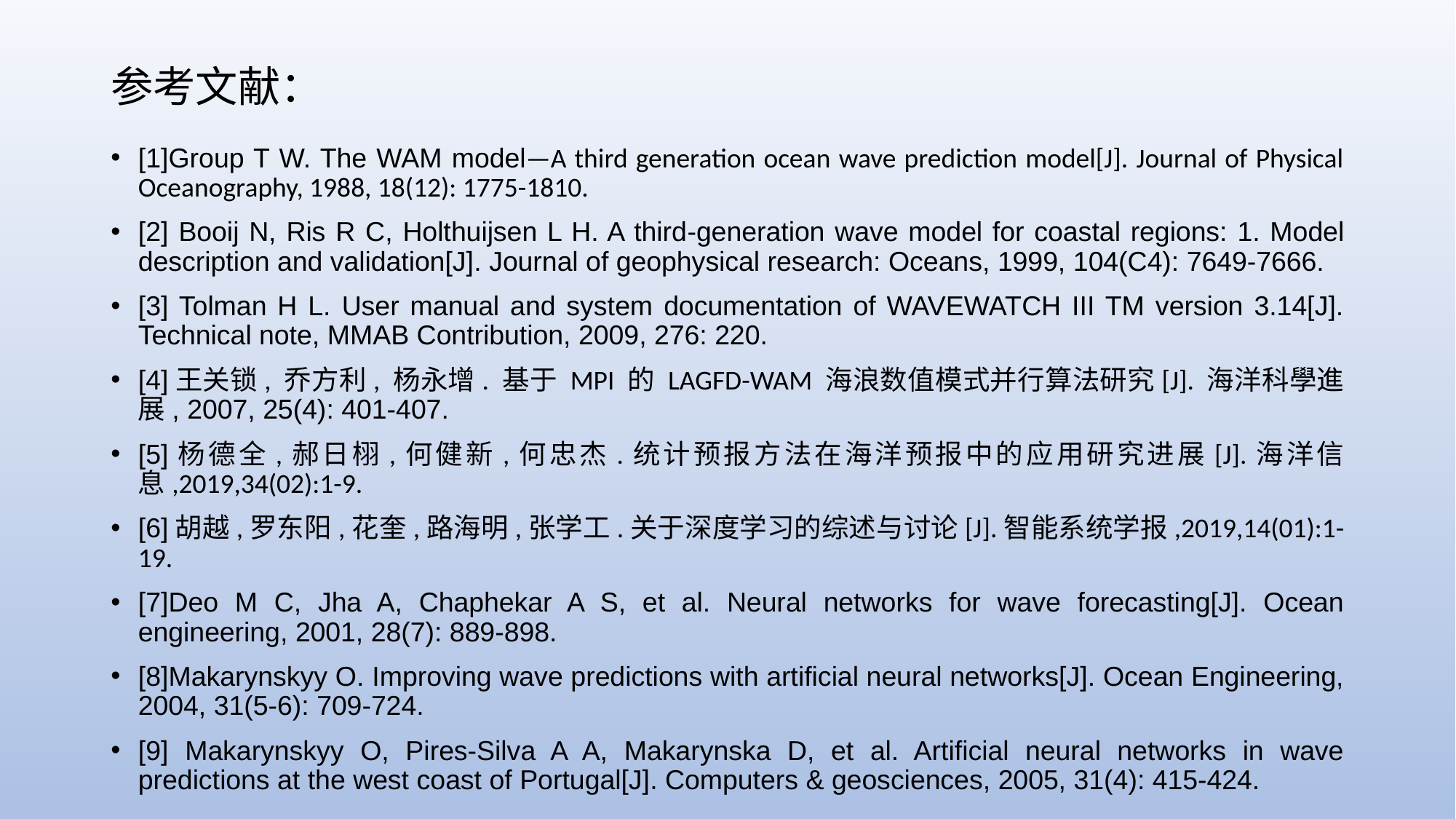

# 参考文献：
[1]Group T W. The WAM model—A third generation ocean wave prediction model[J]. Journal of Physical Oceanography, 1988, 18(12): 1775-1810.
[2] Booij N, Ris R C, Holthuijsen L H. A third‐generation wave model for coastal regions: 1. Model description and validation[J]. Journal of geophysical research: Oceans, 1999, 104(C4): 7649-7666.
[3] Tolman H L. User manual and system documentation of WAVEWATCH III TM version 3.14[J]. Technical note, MMAB Contribution, 2009, 276: 220.
[4]王关锁, 乔方利, 杨永增. 基于 MPI 的 LAGFD-WAM 海浪数值模式并行算法研究[J]. 海洋科學進展, 2007, 25(4): 401-407.
[5]杨德全,郝日栩,何健新,何忠杰.统计预报方法在海洋预报中的应用研究进展[J].海洋信息,2019,34(02):1-9.
[6]胡越,罗东阳,花奎,路海明,张学工.关于深度学习的综述与讨论[J].智能系统学报,2019,14(01):1-19.
[7]Deo M C, Jha A, Chaphekar A S, et al. Neural networks for wave forecasting[J]. Ocean engineering, 2001, 28(7): 889-898.
[8]Makarynskyy O. Improving wave predictions with artificial neural networks[J]. Ocean Engineering, 2004, 31(5-6): 709-724.
[9] Makarynskyy O, Pires-Silva A A, Makarynska D, et al. Artificial neural networks in wave predictions at the west coast of Portugal[J]. Computers & geosciences, 2005, 31(4): 415-424.